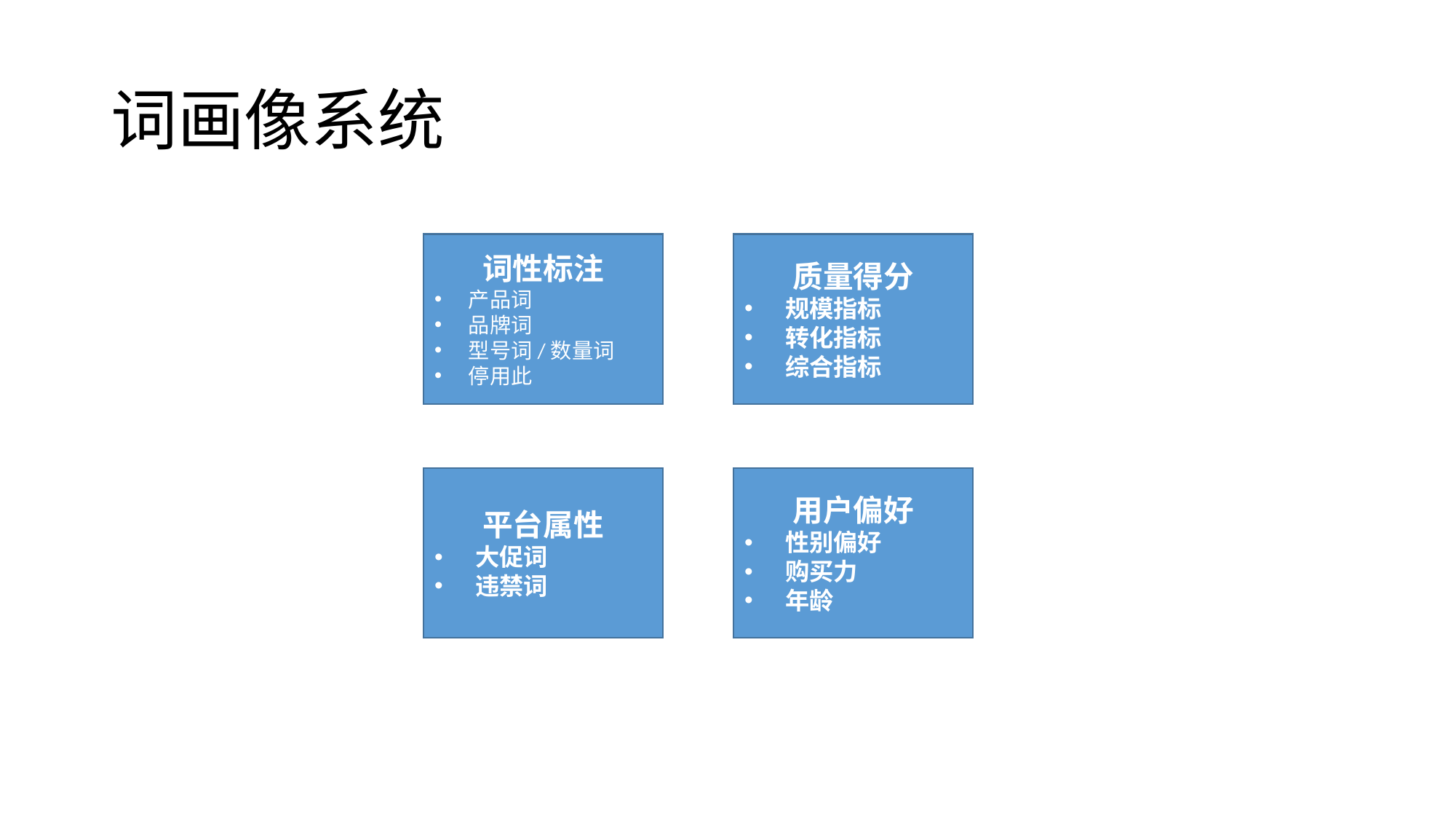

# 词画像系统
词性标注
产品词
品牌词
型号词/数量词
停用此
质量得分
规模指标
转化指标
综合指标
用户偏好
性别偏好
购买力
年龄
平台属性
大促词
违禁词